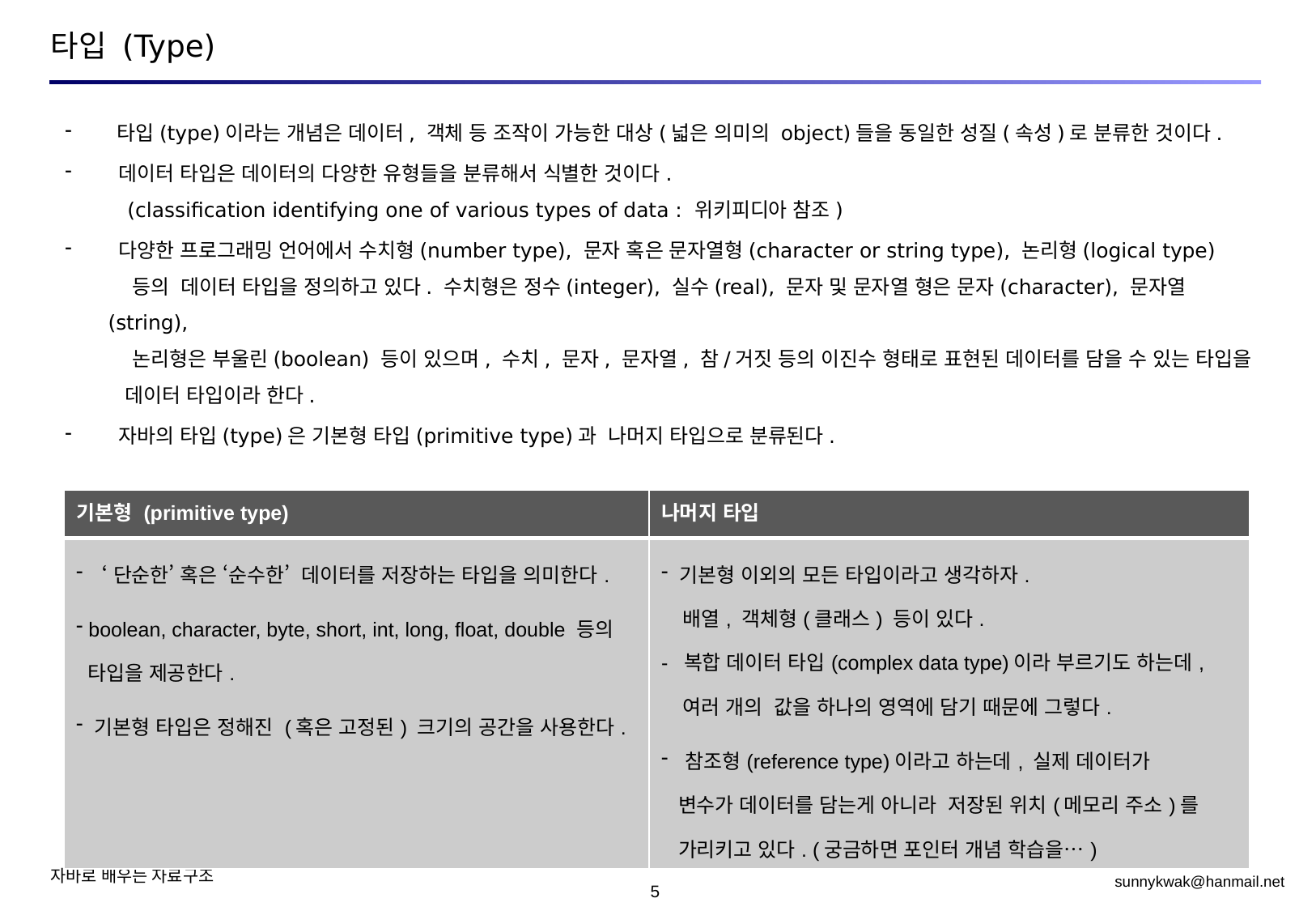

# 타입 (Type)
 타입(type)이라는 개념은 데이터, 객체 등 조작이 가능한 대상(넓은 의미의 object)들을 동일한 성질(속성)로 분류한 것이다.
 데이터 타입은 데이터의 다양한 유형들을 분류해서 식별한 것이다.
   (classification identifying one of various types of data : 위키피디아 참조)
 다양한 프로그래밍 언어에서 수치형(number type), 문자 혹은 문자열형(character or string type), 논리형(logical type)
   등의  데이터 타입을 정의하고 있다. 수치형은 정수(integer), 실수(real), 문자 및 문자열 형은 문자(character), 문자열(string),
   논리형은 부울린(boolean) 등이 있으며, 수치, 문자, 문자열, 참/거짓 등의 이진수 형태로 표현된 데이터를 담을 수 있는 타입을
   데이터 타입이라 한다.
 자바의 타입(type)은 기본형 타입(primitive type)과  나머지 타입으로 분류된다.
| 기본형 (primitive type) | 나머지 타입 |
| --- | --- |
| ‘단순한’ 혹은 ‘순수한’ 데이터를 저장하는 타입을 의미한다. boolean, character, byte, short, int, long, float, double 등의 타입을 제공한다. 기본형 타입은 정해진 (혹은 고정된) 크기의 공간을 사용한다. | 기본형 이외의 모든 타입이라고 생각하자. 배열, 객체형(클래스) 등이 있다. - 복합 데이터 타입(complex data type)이라 부르기도 하는데, 여러 개의 값을 하나의 영역에 담기 때문에 그렇다. 참조형(reference type)이라고 하는데, 실제 데이터가 변수가 데이터를 담는게 아니라 저장된 위치(메모리 주소)를 가리키고 있다. (궁금하면 포인터 개념 학습을…) |